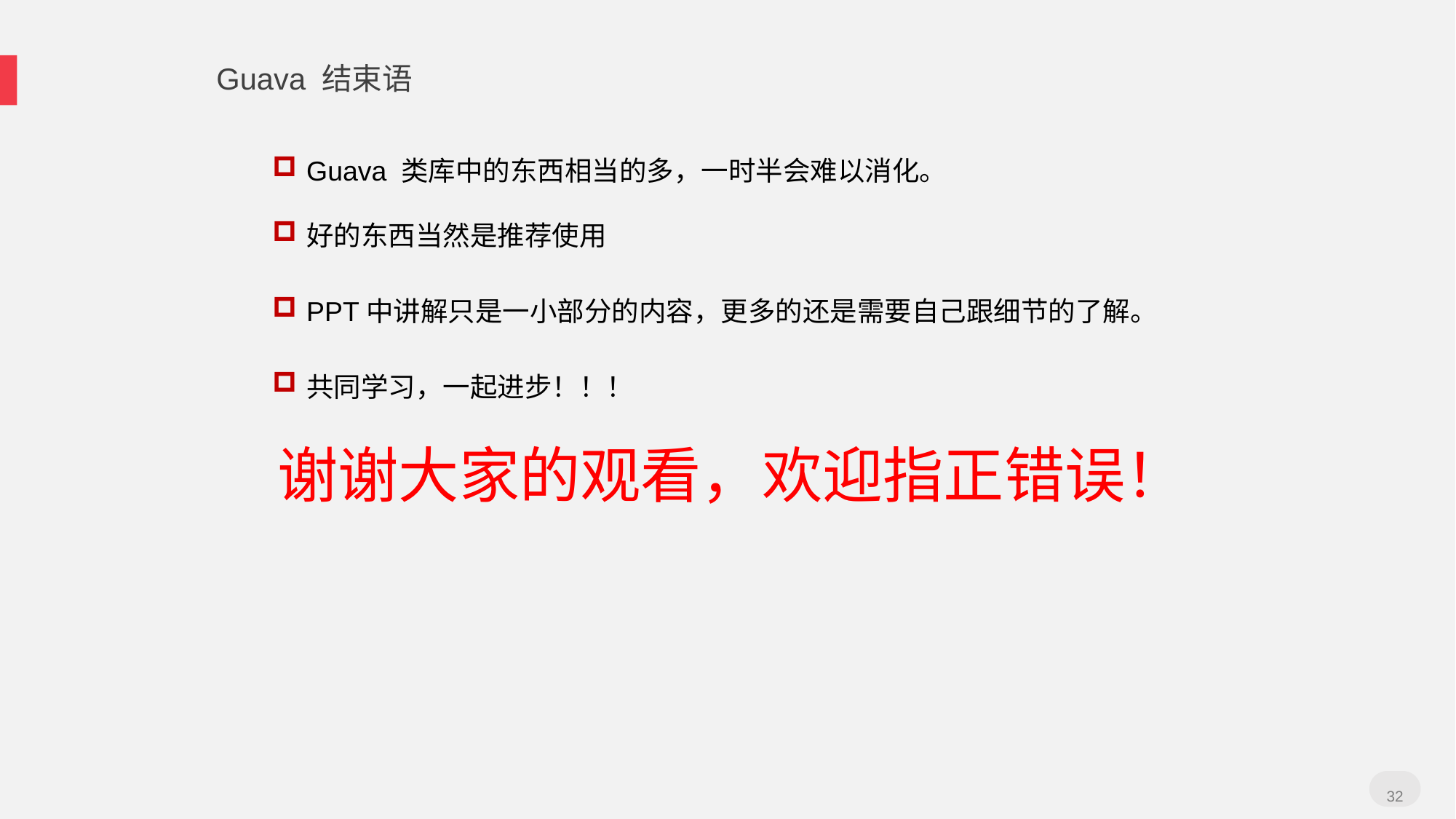

Guava 结束语
Guava 类库中的东西相当的多，一时半会难以消化。
好的东西当然是推荐使用
PPT中讲解只是一小部分的内容，更多的还是需要自己跟细节的了解。
共同学习，一起进步！！！
谢谢大家的观看，欢迎指正错误！
32